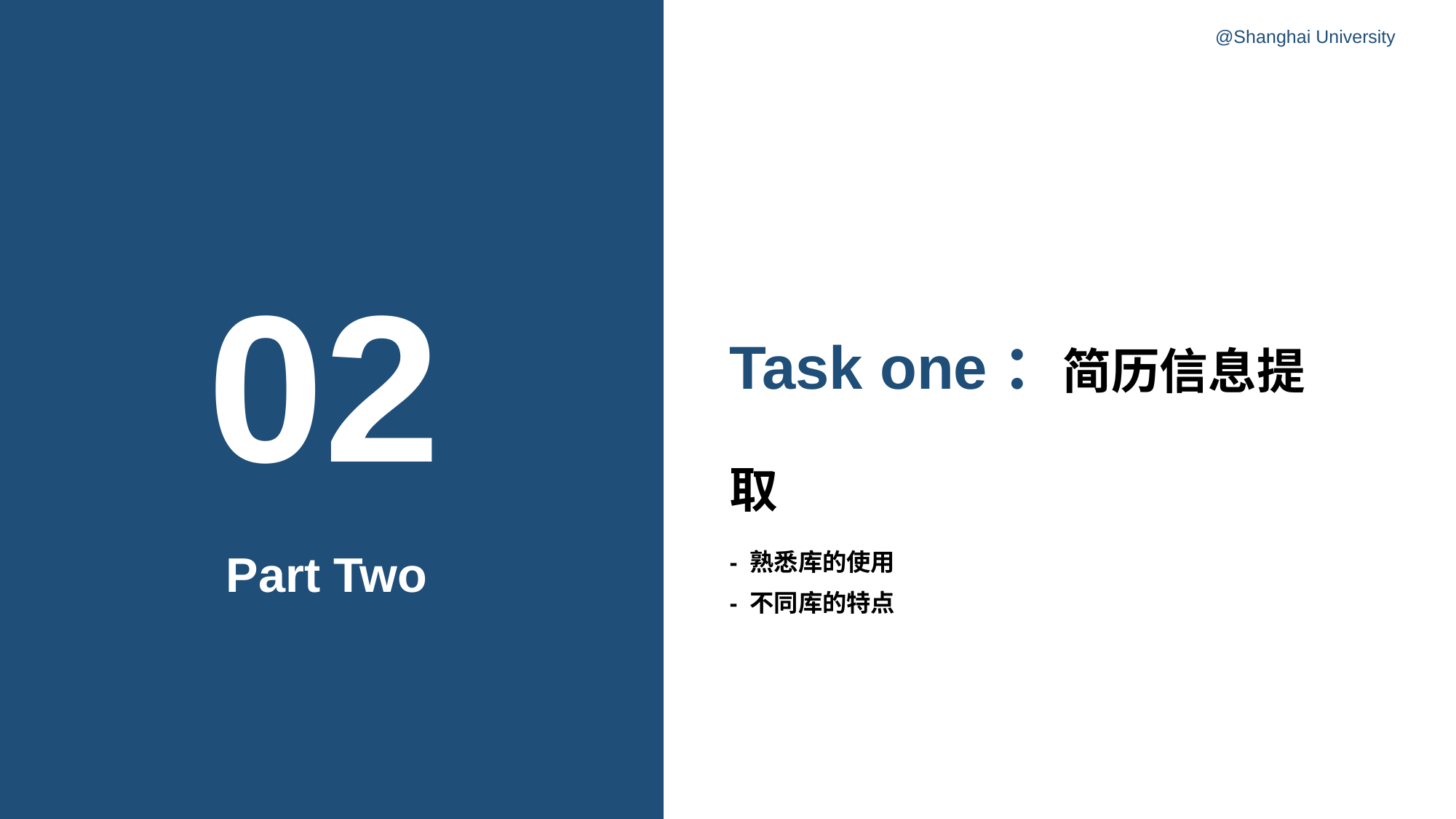

@Shanghai University
02
Task one：简历信息提取
- 熟悉库的使用
- 不同库的特点
Part Two